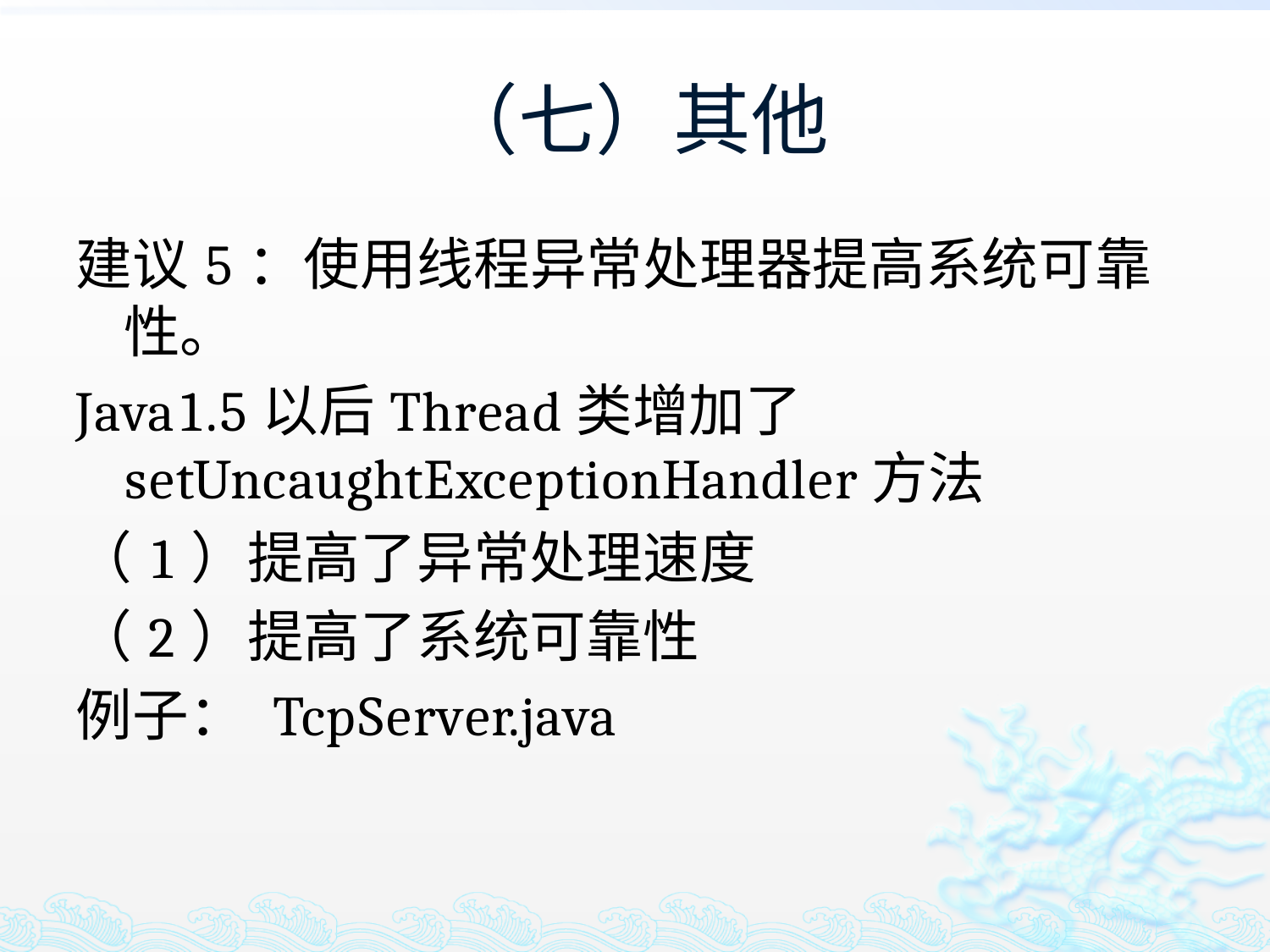

# （七）其他
建议5：使用线程异常处理器提高系统可靠性。
Java1.5以后Thread类增加了setUncaughtExceptionHandler方法
（1）提高了异常处理速度
（2）提高了系统可靠性
例子： TcpServer.java